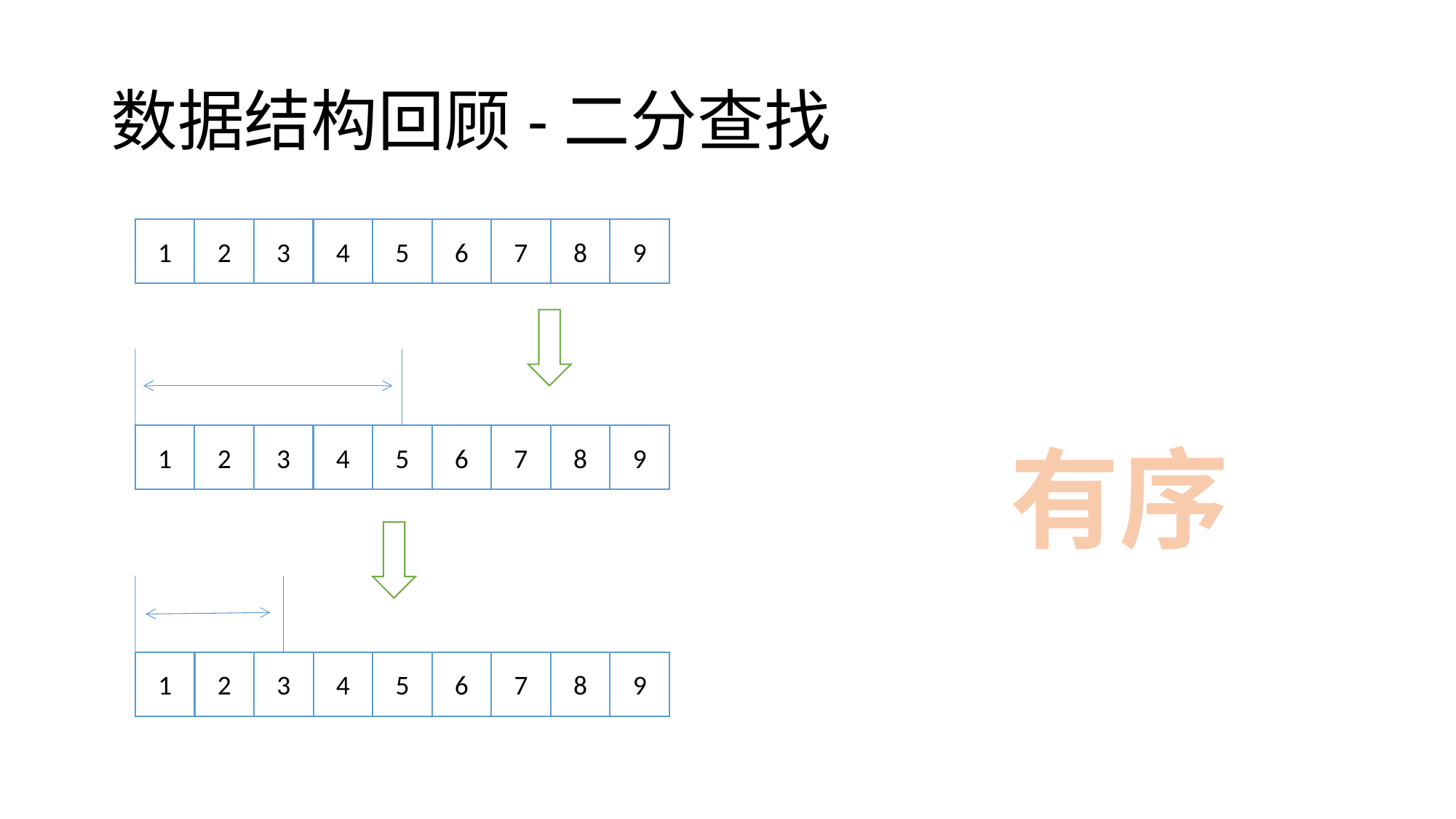

# 数据结构回顾-二分查找
1
2
3
4
5
6
7
8
9

有序
1
2
3
4
5
6
7
8
9

1
2
3
4
5
6
7
8
9